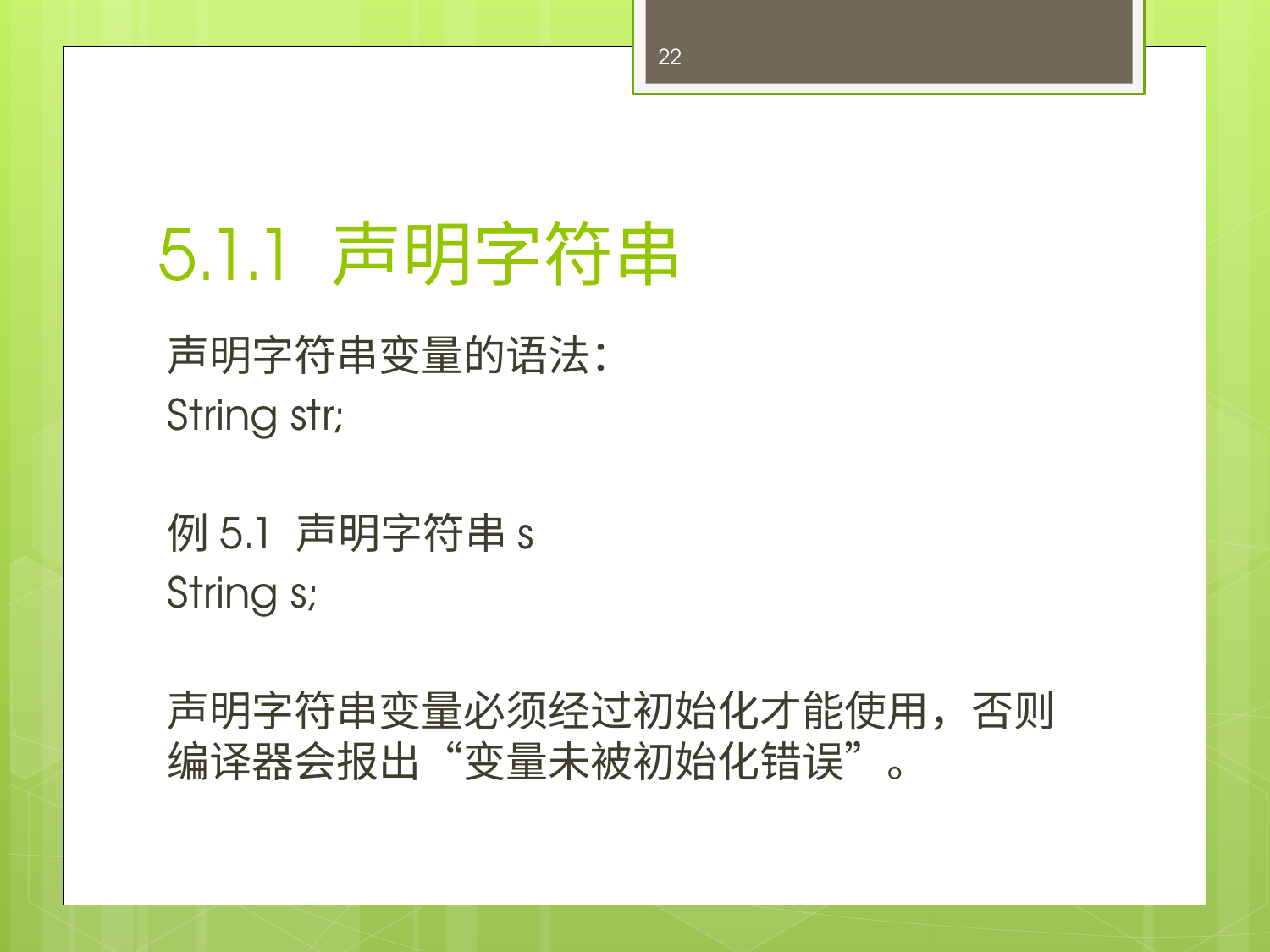

22
# 5.1.1 声明字符串
声明字符串变量的语法：
String str;

例5.1 声明字符串s
String s;

声明字符串变量必须经过初始化才能使用，否则编译器会报出“变量未被初始化错误”。